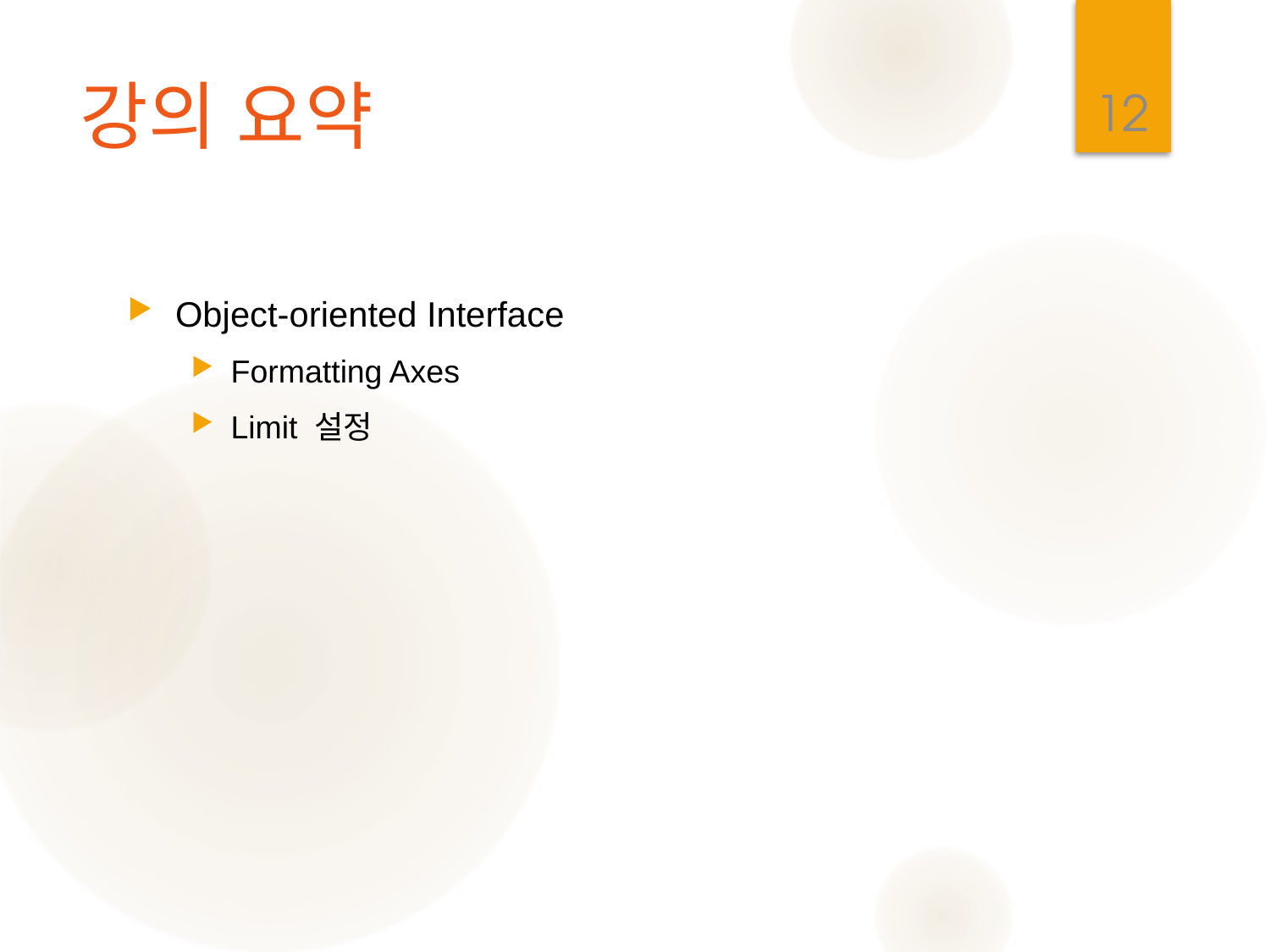

12
# 강의 요약
Object-oriented Interface
Formatting Axes
Limit 설정